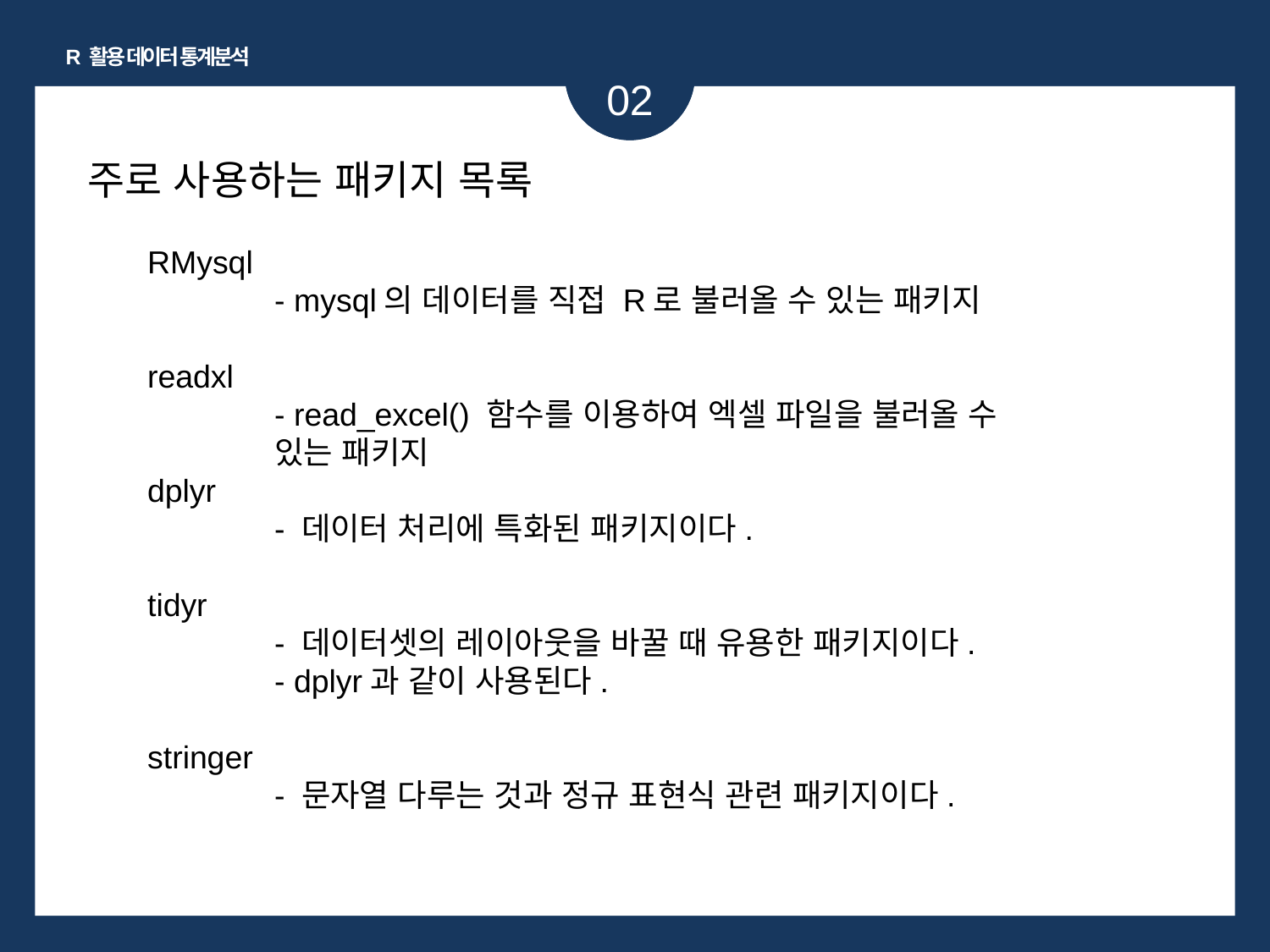

R 활용 데이터 통계분석
02
주로 사용하는 패키지 목록
RMysql
 	- mysql의 데이터를 직접 R로 불러올 수 있는 패키지

readxl
	- read_excel() 함수를 이용하여 엑셀 파일을 불러올 수
	있는 패키지
dplyr
	- 데이터 처리에 특화된 패키지이다.

tidyr
	- 데이터셋의 레이아웃을 바꿀 때 유용한 패키지이다.
	- dplyr과 같이 사용된다.

stringer
	- 문자열 다루는 것과 정규 표현식 관련 패키지이다.